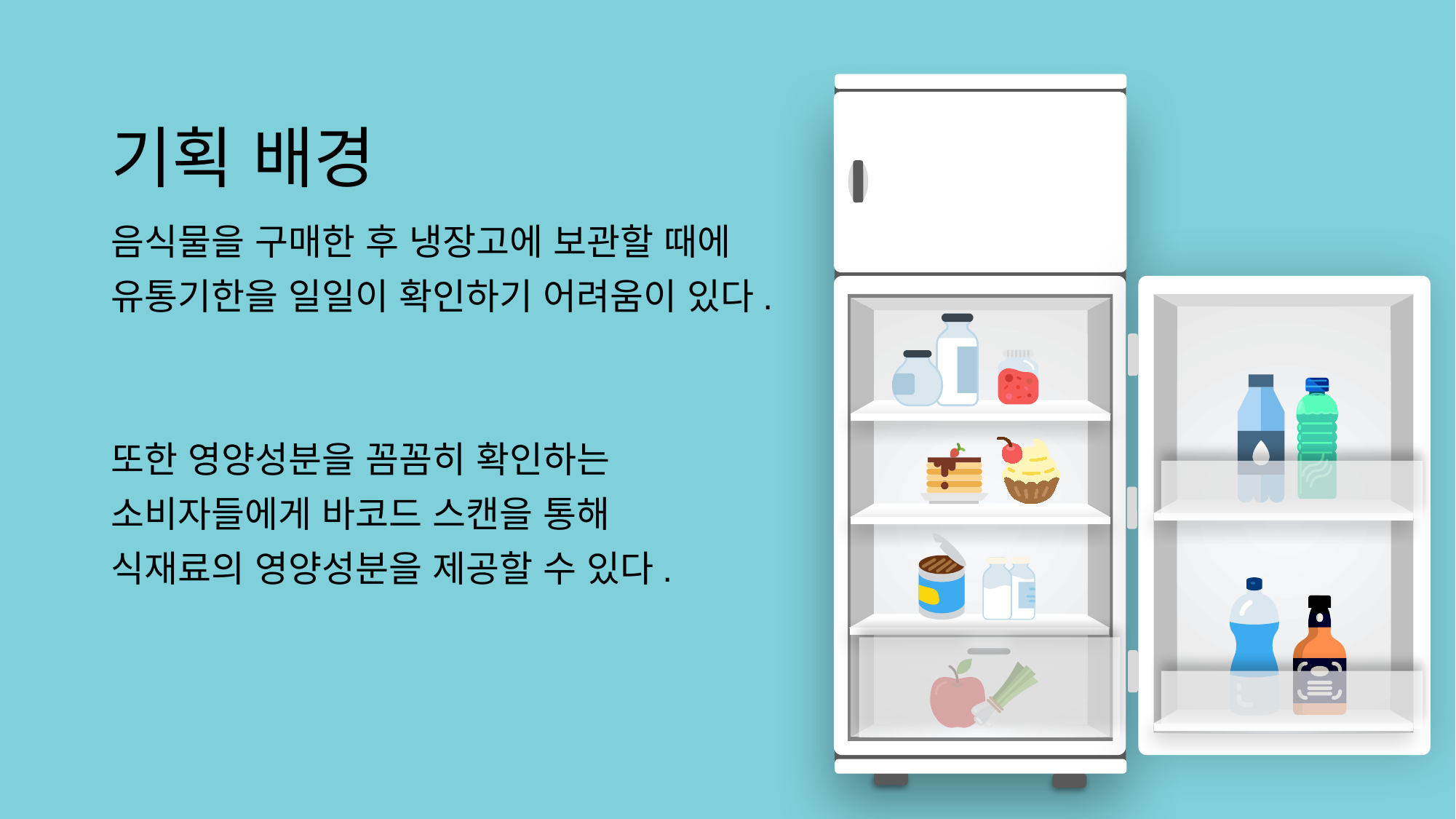

기획 배경

음식물을 구매한 후 냉장고에 보관할 때에
유통기한을 일일이 확인하기 어려움이 있다.

또한 영양성분을 꼼꼼히 확인하는
소비자들에게 바코드 스캔을 통해
식재료의 영양성분을 제공할 수 있다.